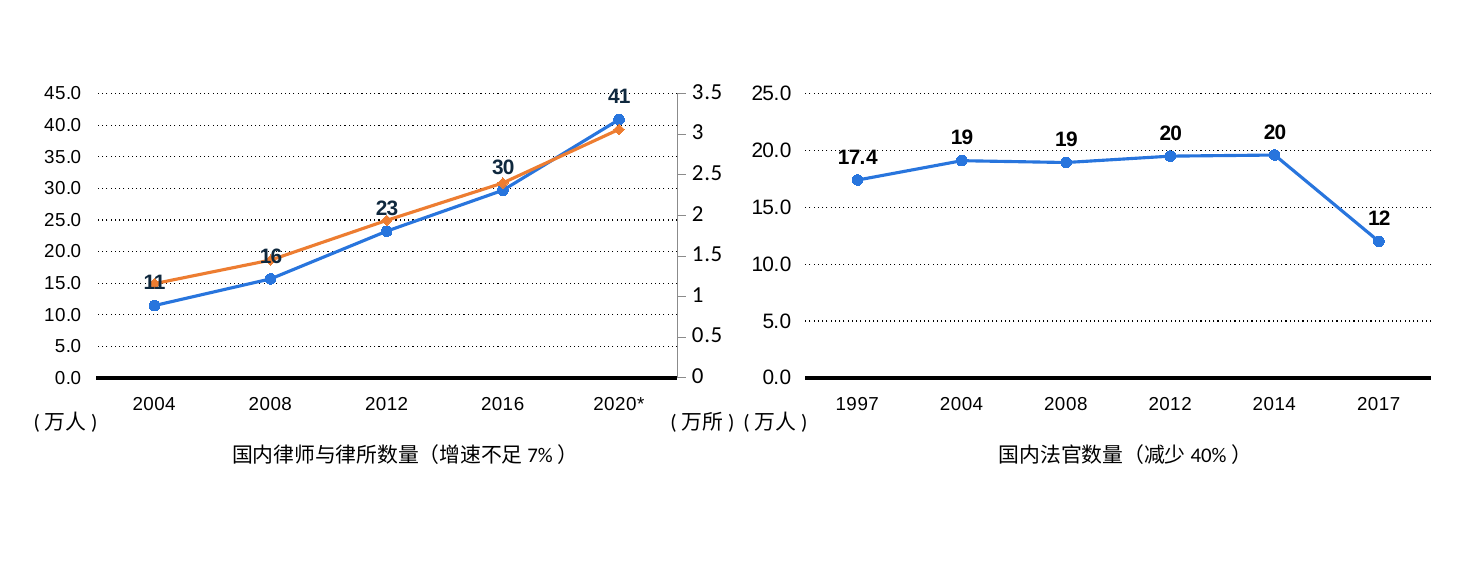

### Chart

| Category | 国内律师数量 | 国内律所数量 |
|---|---|---|
| 2004 | 11.45 | 1.16 |
| 2008 | 15.67 | 1.45 |
| 2012 | 23.23 | 1.94 |
| 2016 | 29.7 | 2.4 |
| 2020* | 40.88 | 3.06 |

### Chart

| Category | 国内律师数量 |
|---|---|
| 1997 | 17.4 |
| 2004 | 19.1 |
| 2008 | 18.94 |
| 2012 | 19.5 |
| 2014 | 19.6 |
| 2017 | 12.0 |
(万人)
(万所)
(万人)
国内律师与律所数量（增速不足7%）
国内法官数量（减少40%）